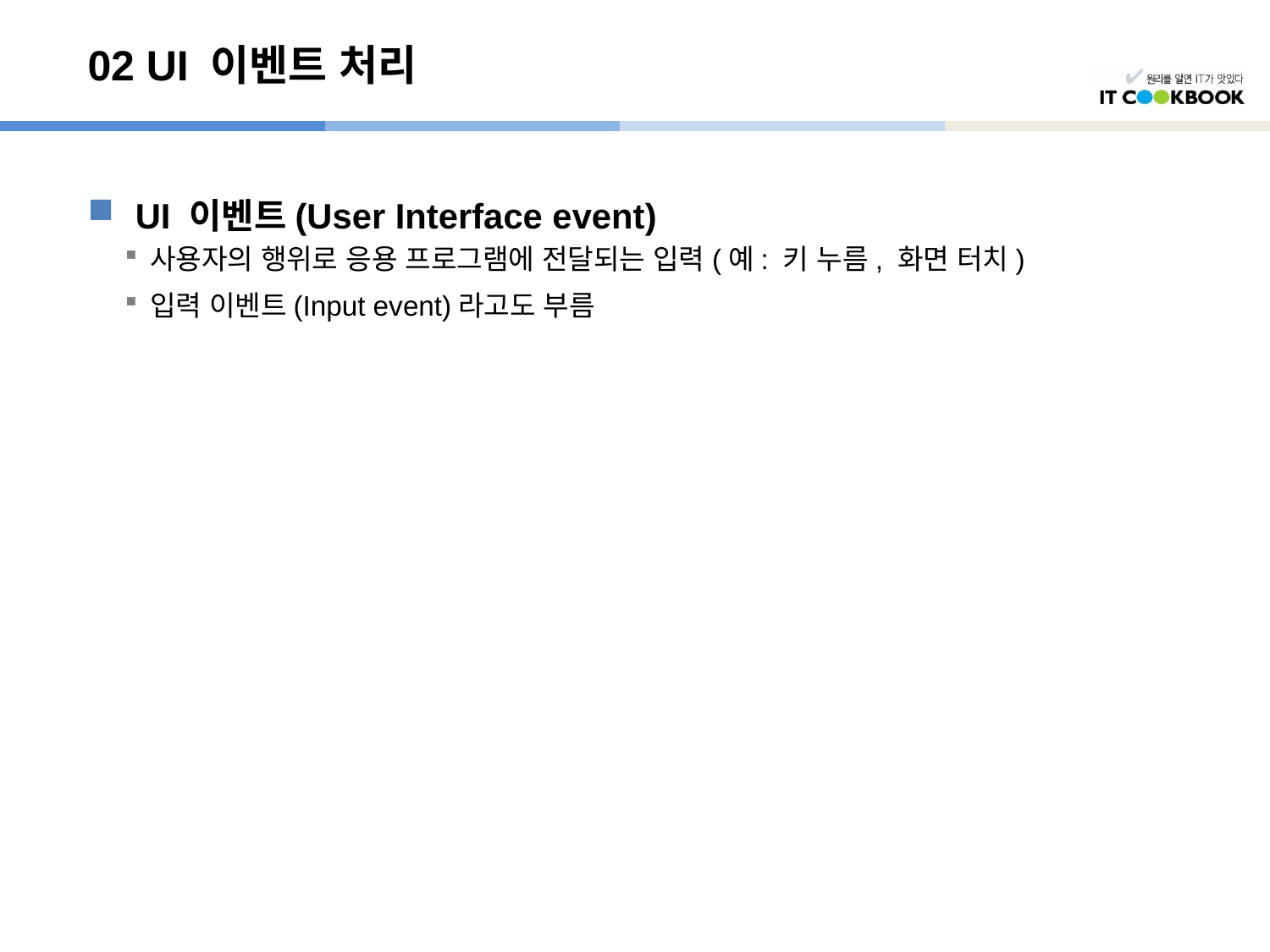

# 02 UI 이벤트 처리
UI 이벤트(User Interface event)
사용자의 행위로 응용 프로그램에 전달되는 입력(예: 키 누름, 화면 터치)
입력 이벤트(Input event)라고도 부름